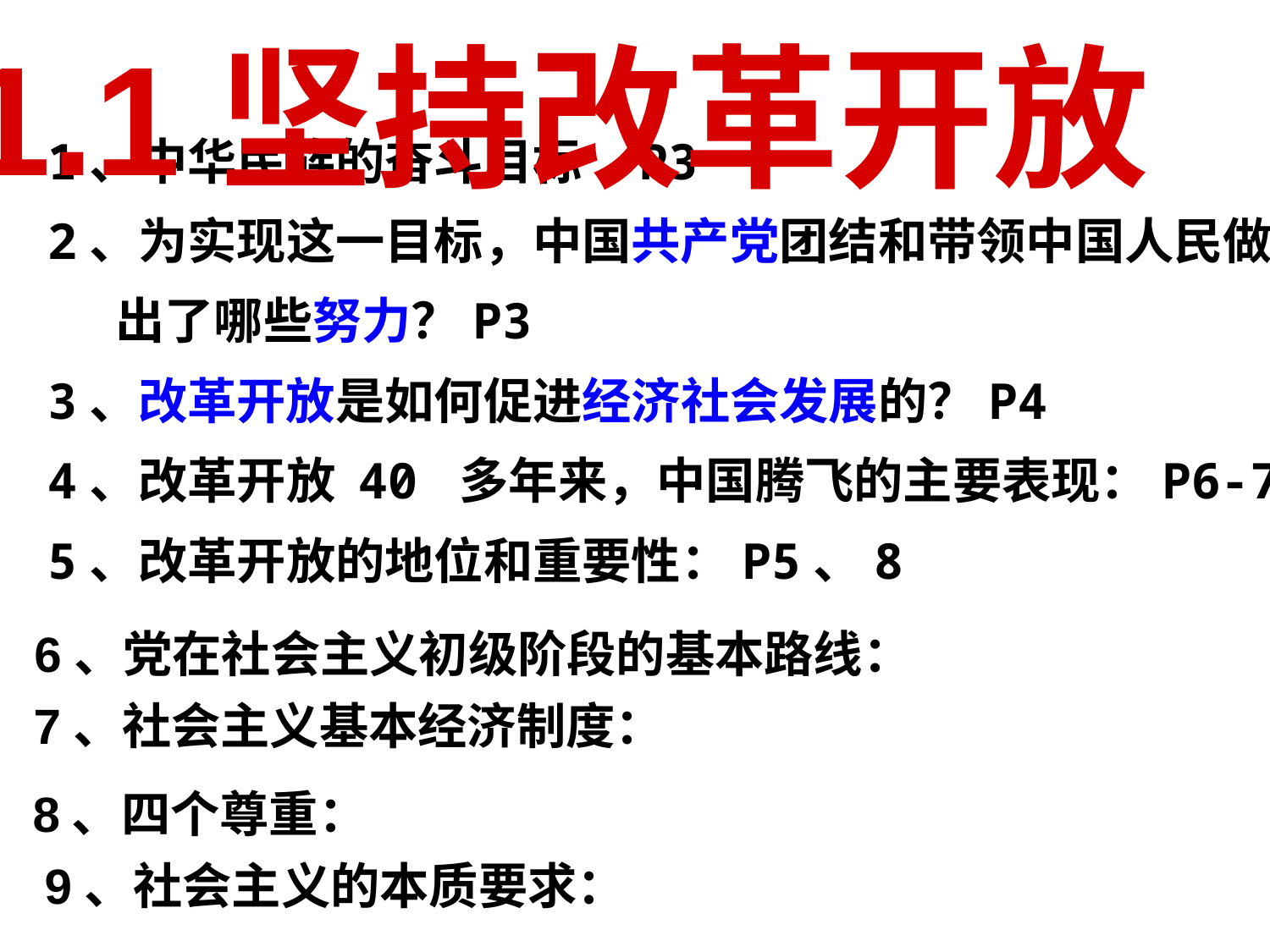

1.1坚持改革开放
1、中华民族的奋斗目标    P3
2、为实现这一目标，中国共产党团结和带领中国人民做
     出了哪些努力？P3
3、改革开放是如何促进经济社会发展的？P4
4、改革开放 40 多年来，中国腾飞的主要表现：P6-7
5、改革开放的地位和重要性：P5、8
6、党在社会主义初级阶段的基本路线：
7、社会主义基本经济制度：
8、四个尊重：
9、社会主义的本质要求：